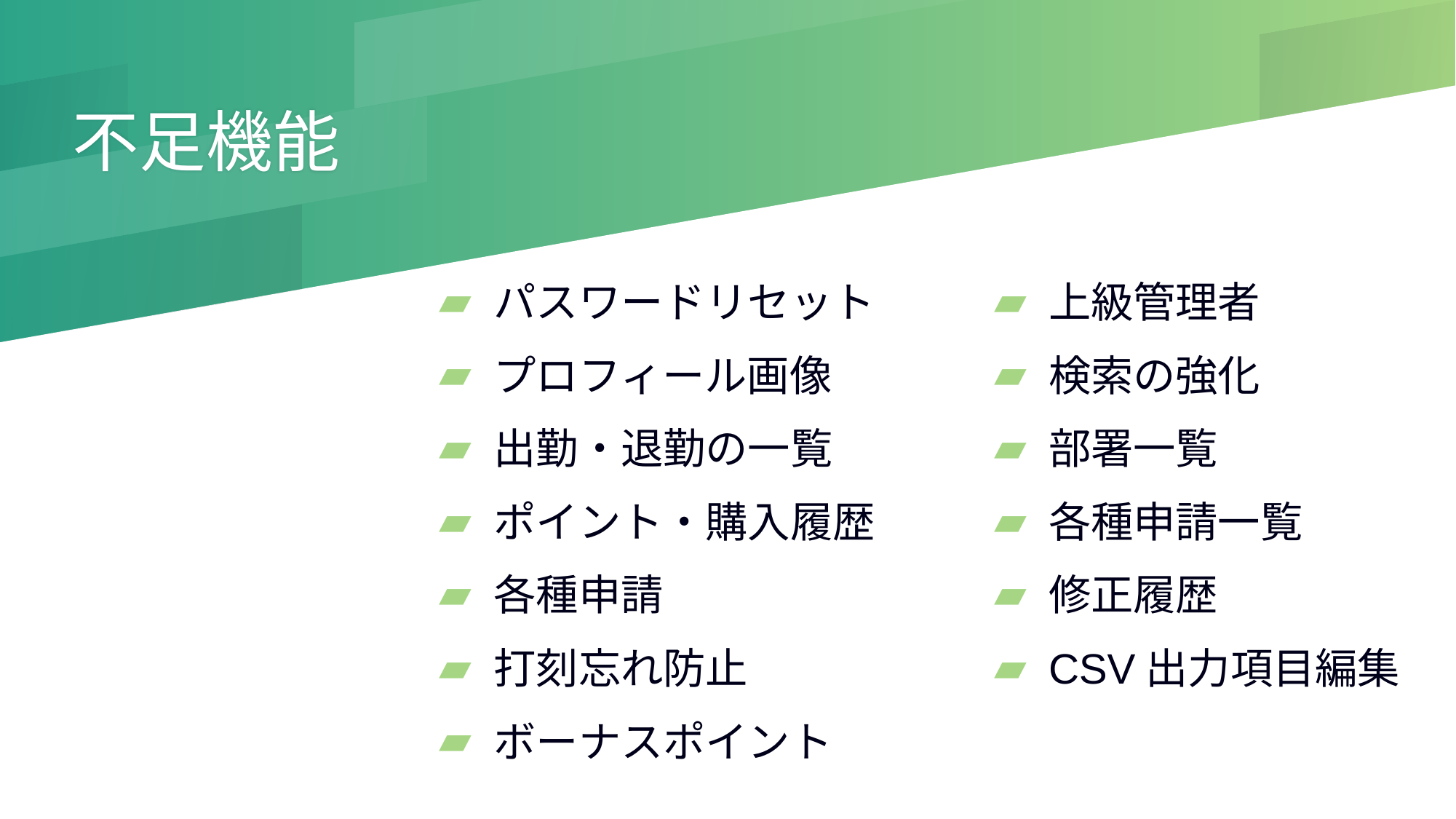

# 不足機能
パスワードリセット
プロフィール画像
出勤・退勤の一覧
ポイント・購入履歴
各種申請
打刻忘れ防止
ボーナスポイント

上級管理者
検索の強化
部署一覧
各種申請一覧
修正履歴
CSV出力項目編集